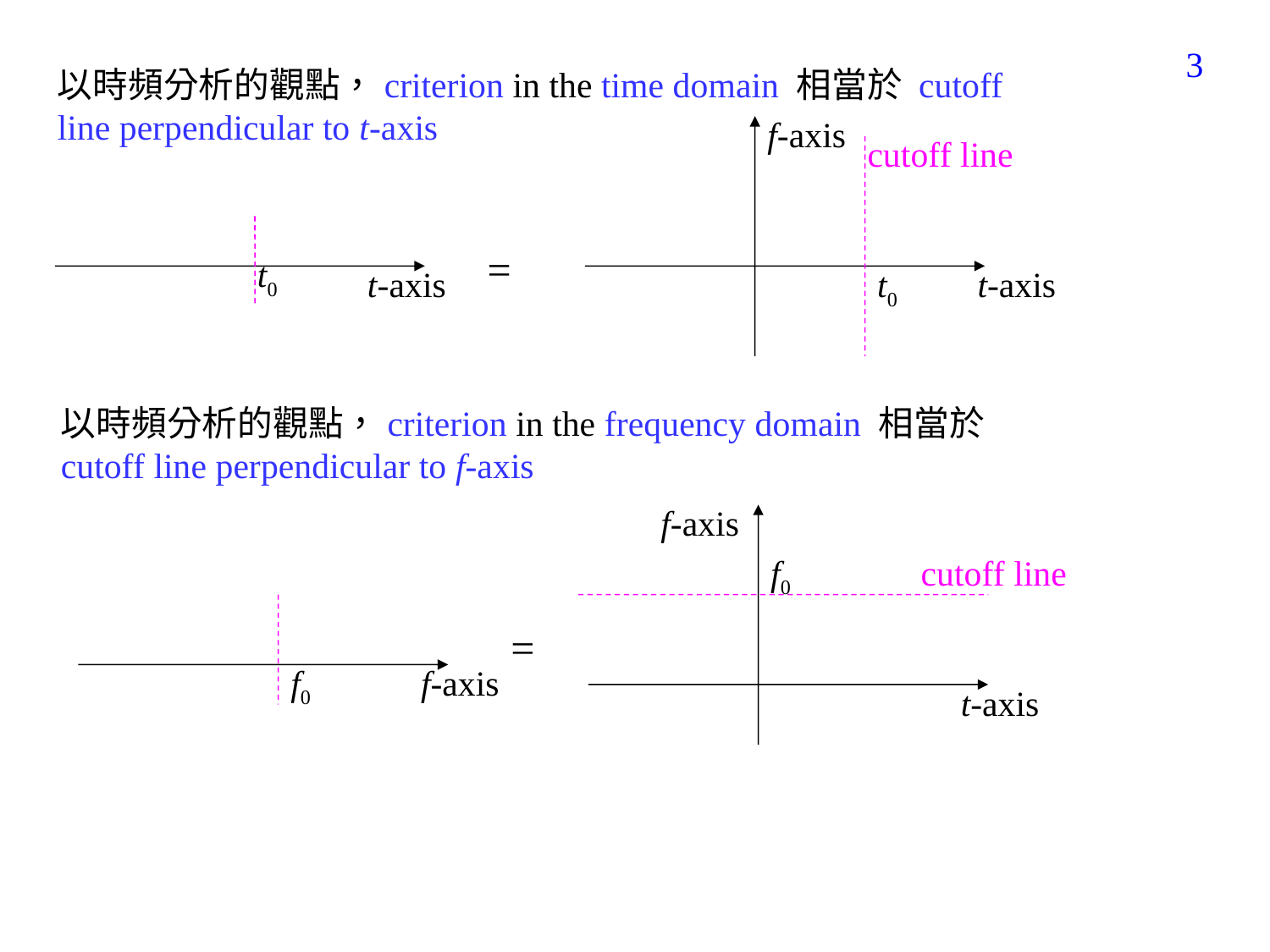

3
以時頻分析的觀點，criterion in the time domain 相當於 cutoff line perpendicular to t-axis
f-axis

cutoff line

=
t0
t-axis
t0
t-axis

以時頻分析的觀點，criterion in the frequency domain 相當於 cutoff line perpendicular to f-axis
f-axis

f0
cutoff line

=
f0
f-axis

t-axis